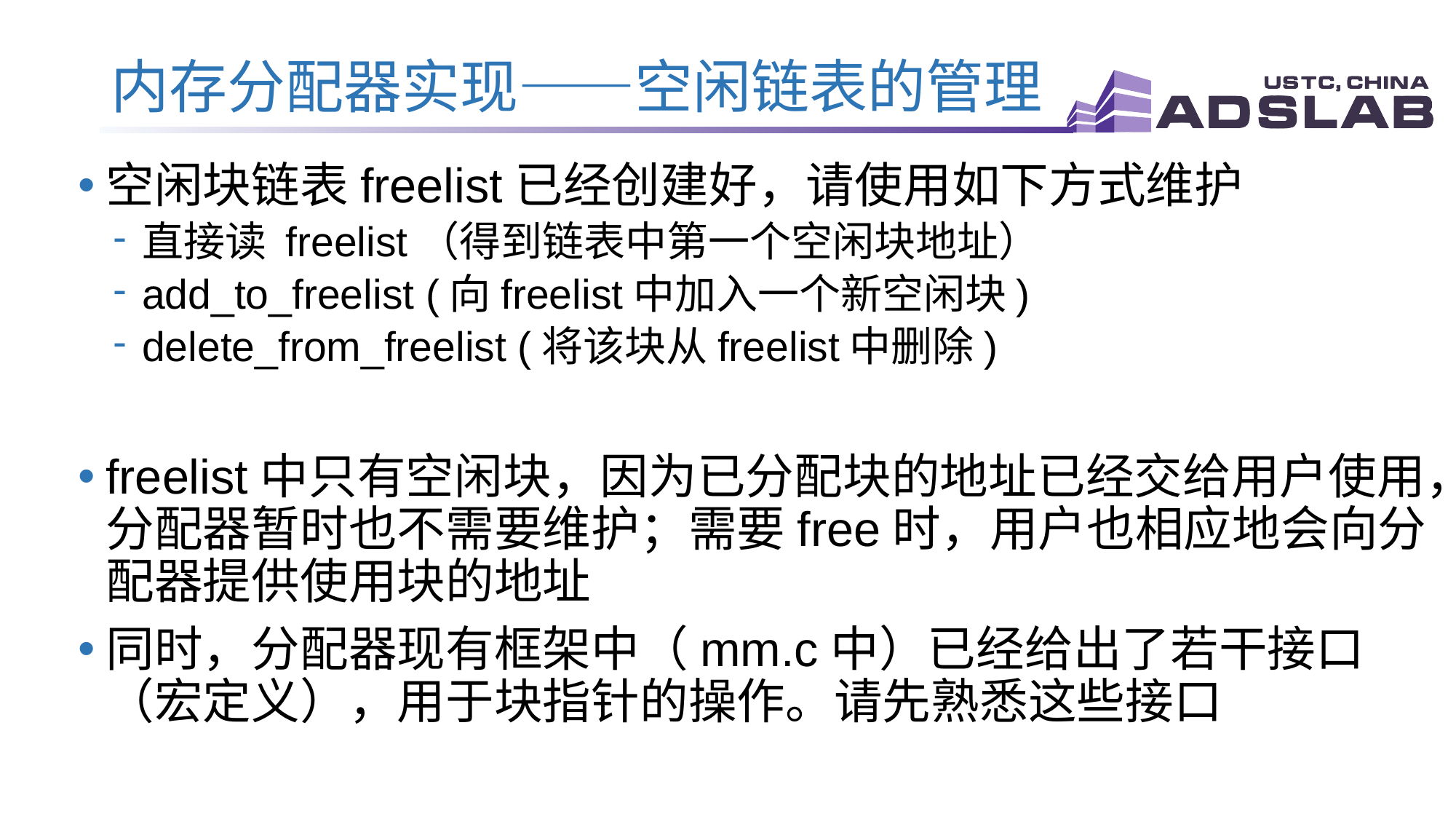

# 内存分配器实现——空闲链表的管理
空闲块链表freelist已经创建好，请使用如下方式维护
直接读 freelist（得到链表中第一个空闲块地址）
add_to_freelist (向freelist中加入一个新空闲块)
delete_from_freelist (将该块从freelist中删除)

freelist中只有空闲块，因为已分配块的地址已经交给用户使用，分配器暂时也不需要维护；需要free时，用户也相应地会向分配器提供使用块的地址
同时，分配器现有框架中（mm.c中）已经给出了若干接口（宏定义），用于块指针的操作。请先熟悉这些接口

12